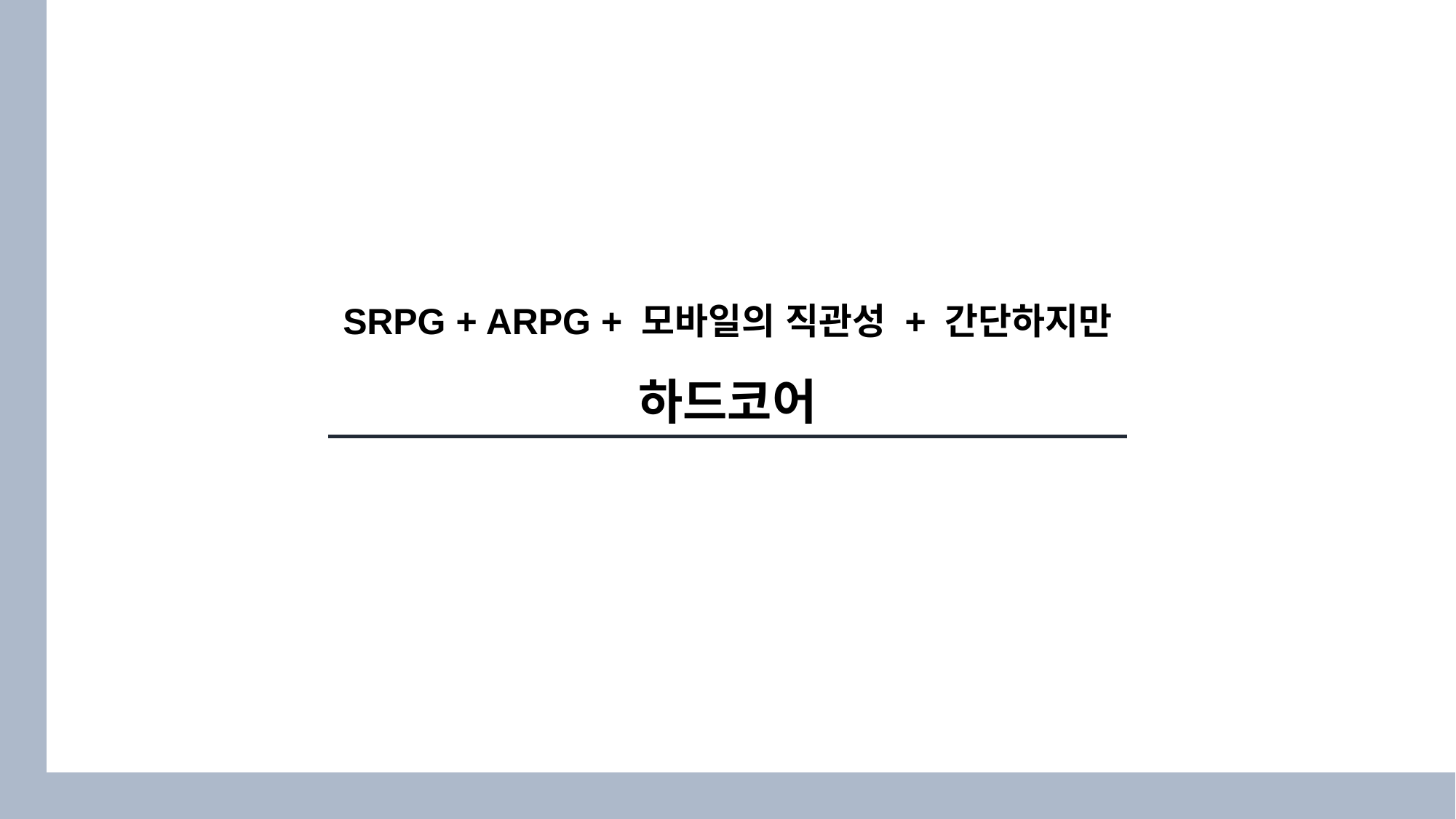

SRPG + ARPG + 모바일의 직관성 + 간단하지만

하드코어